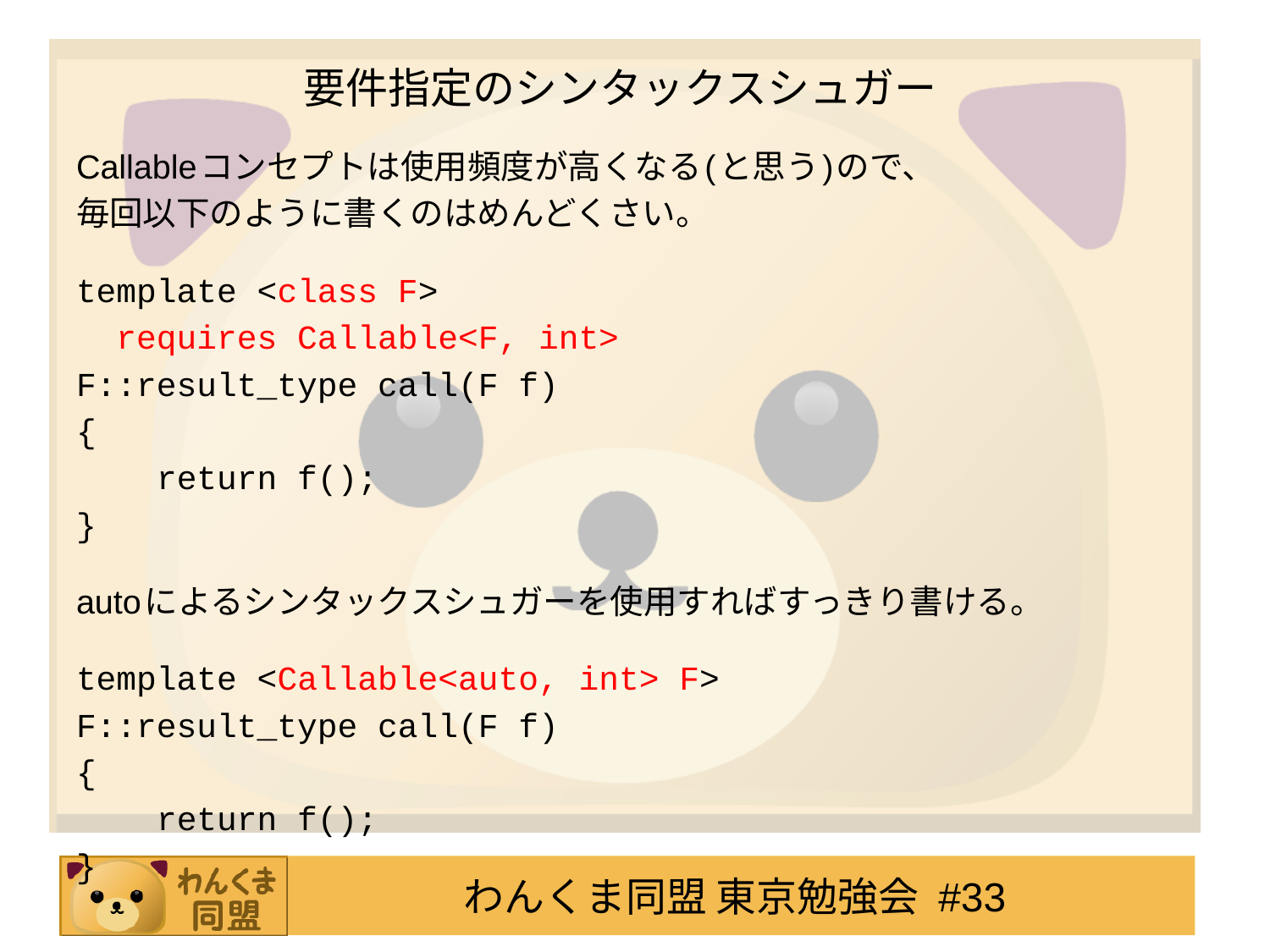

# 要件指定のシンタックスシュガー
Callableコンセプトは使用頻度が高くなる(と思う)ので、
毎回以下のように書くのはめんどくさい。

template <class F>
  requires Callable<F, int>
F::result_type call(F f)
{
    return f();
}

autoによるシンタックスシュガーを使用すればすっきり書ける。

template <Callable<auto, int> F>
F::result_type call(F f)
{
    return f();
}